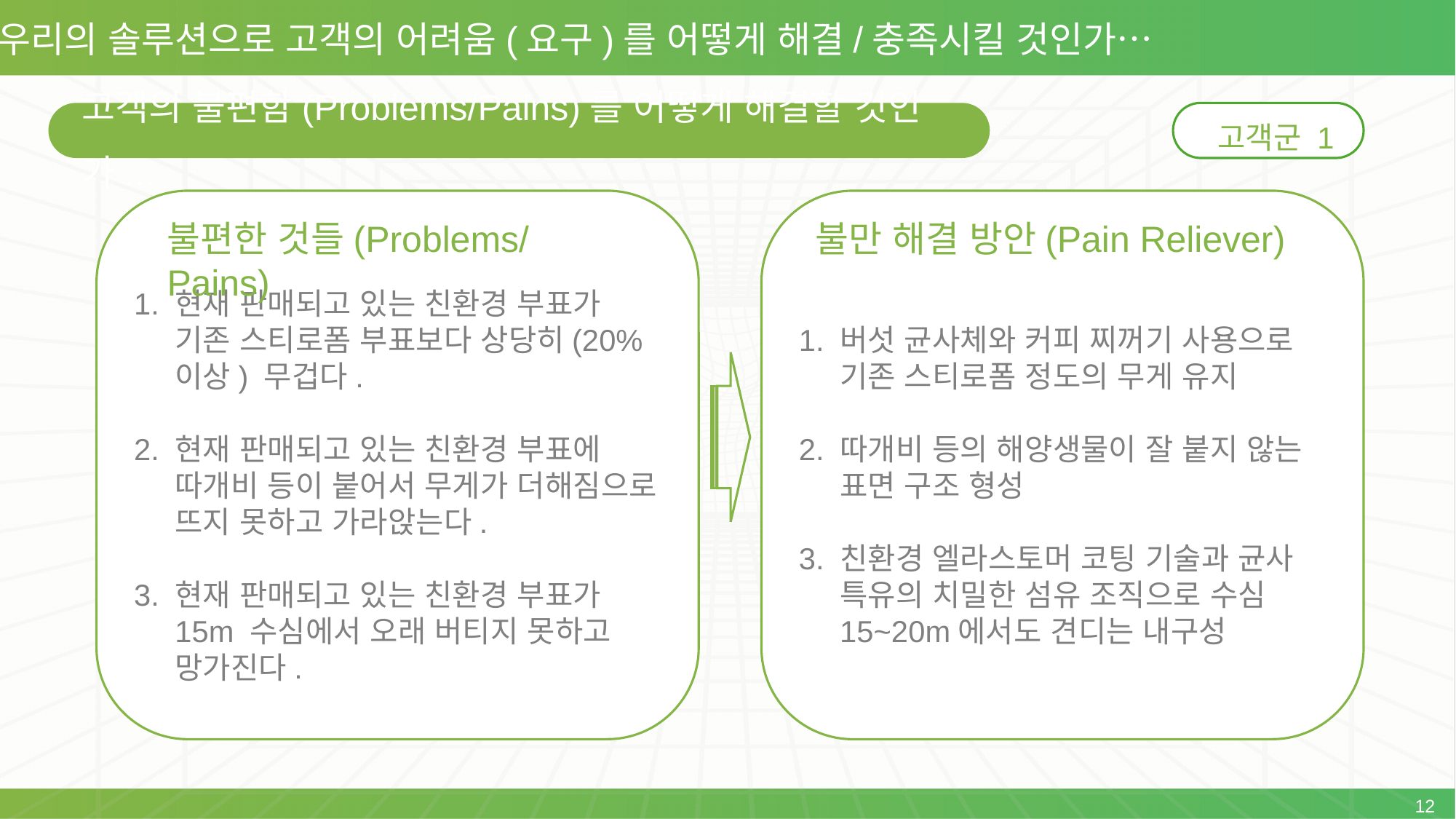

우리의 솔루션으로 고객의 어려움(요구)를 어떻게 해결/충족시킬 것인가…
고객의 불편함(Problems/Pains)를 어떻게 해결할 것인가...
고객군 1

현재 판매되고 있는 친환경 부표가 기존 스티로폼 부표보다 상당히(20% 이상) 무겁다.

현재 판매되고 있는 친환경 부표에 따개비 등이 붙어서 무게가 더해짐으로 뜨지 못하고 가라앉는다.

현재 판매되고 있는 친환경 부표가 15m 수심에서 오래 버티지 못하고 망가진다.

버섯 균사체와 커피 찌꺼기 사용으로 기존 스티로폼 정도의 무게 유지

따개비 등의 해양생물이 잘 붙지 않는 표면 구조 형성

친환경 엘라스토머 코팅 기술과 균사 특유의 치밀한 섬유 조직으로 수심 15~20m에서도 견디는 내구성

불만 해결 방안(Pain Reliever)
불편한 것들(Problems/Pains)

12